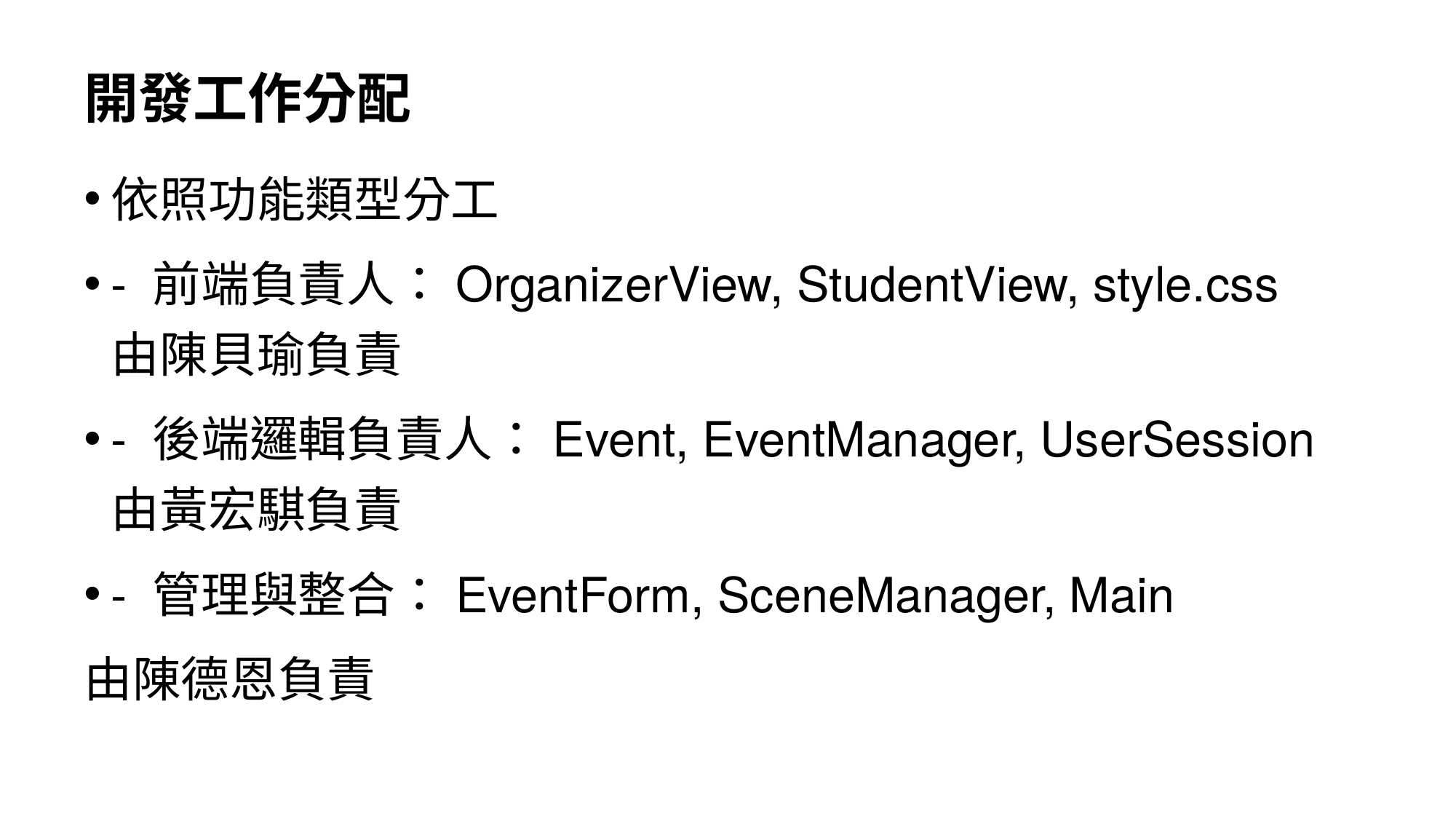

# 開發工作分配
依照功能類型分工
- 前端負責人：OrganizerView, StudentView, style.css由陳貝瑜負責
- 後端邏輯負責人：Event, EventManager, UserSession由黃宏騏負責
- 管理與整合：EventForm, SceneManager, Main
由陳德恩負責